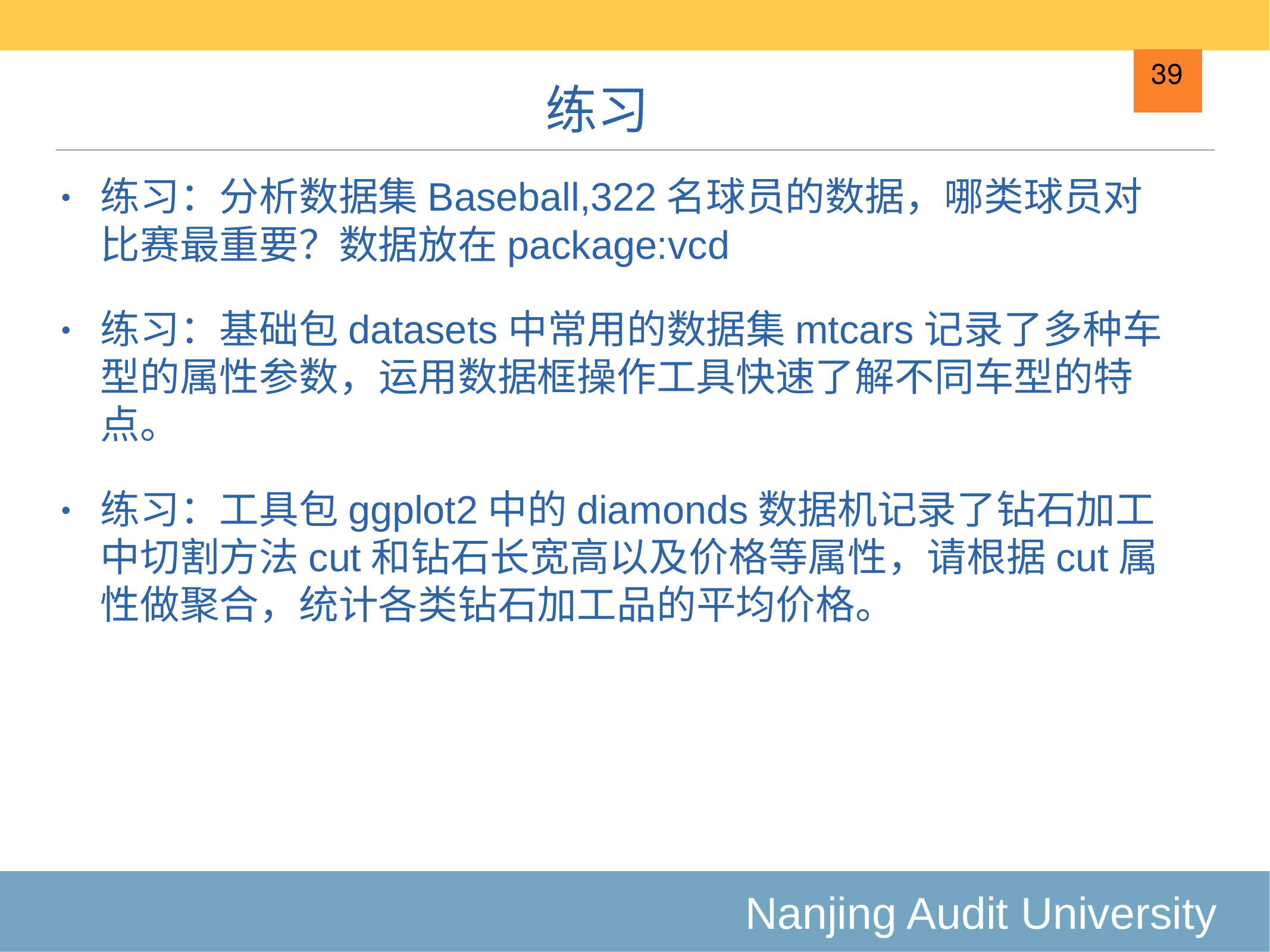

# 练习
39
练习：分析数据集Baseball,322名球员的数据，哪类球员对比赛最重要？数据放在package:vcd
练习：基础包datasets中常用的数据集mtcars记录了多种车型的属性参数，运用数据框操作工具快速了解不同车型的特点。
练习：工具包ggplot2中的diamonds数据机记录了钻石加工中切割方法cut和钻石长宽高以及价格等属性，请根据cut属性做聚合，统计各类钻石加工品的平均价格。